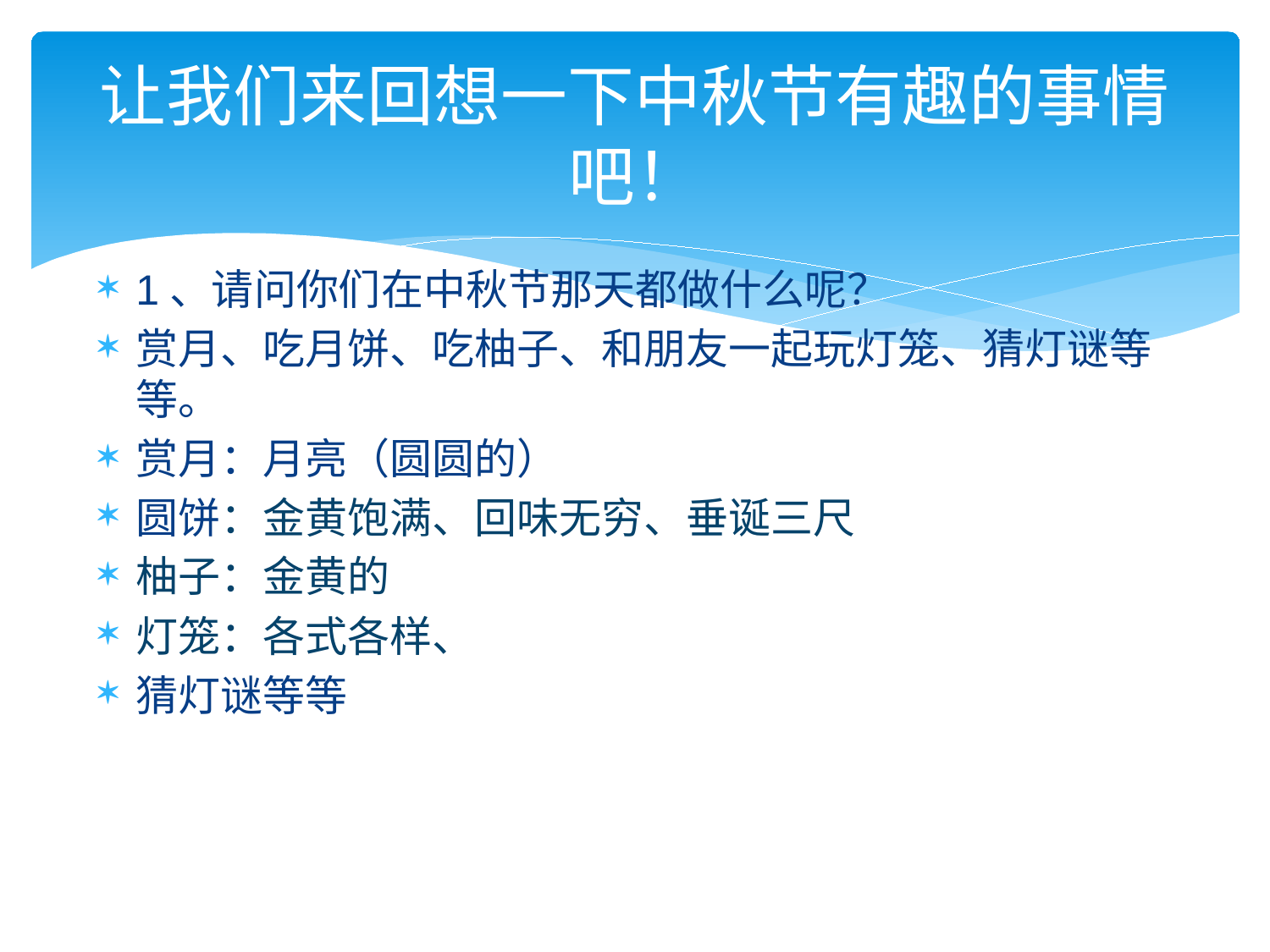

# 让我们来回想一下中秋节有趣的事情吧！
1、请问你们在中秋节那天都做什么呢？
赏月、吃月饼、吃柚子、和朋友一起玩灯笼、猜灯谜等等。
赏月：月亮（圆圆的）
圆饼：金黄饱满、回味无穷、垂诞三尺
柚子：金黄的
灯笼：各式各样、
猜灯谜等等